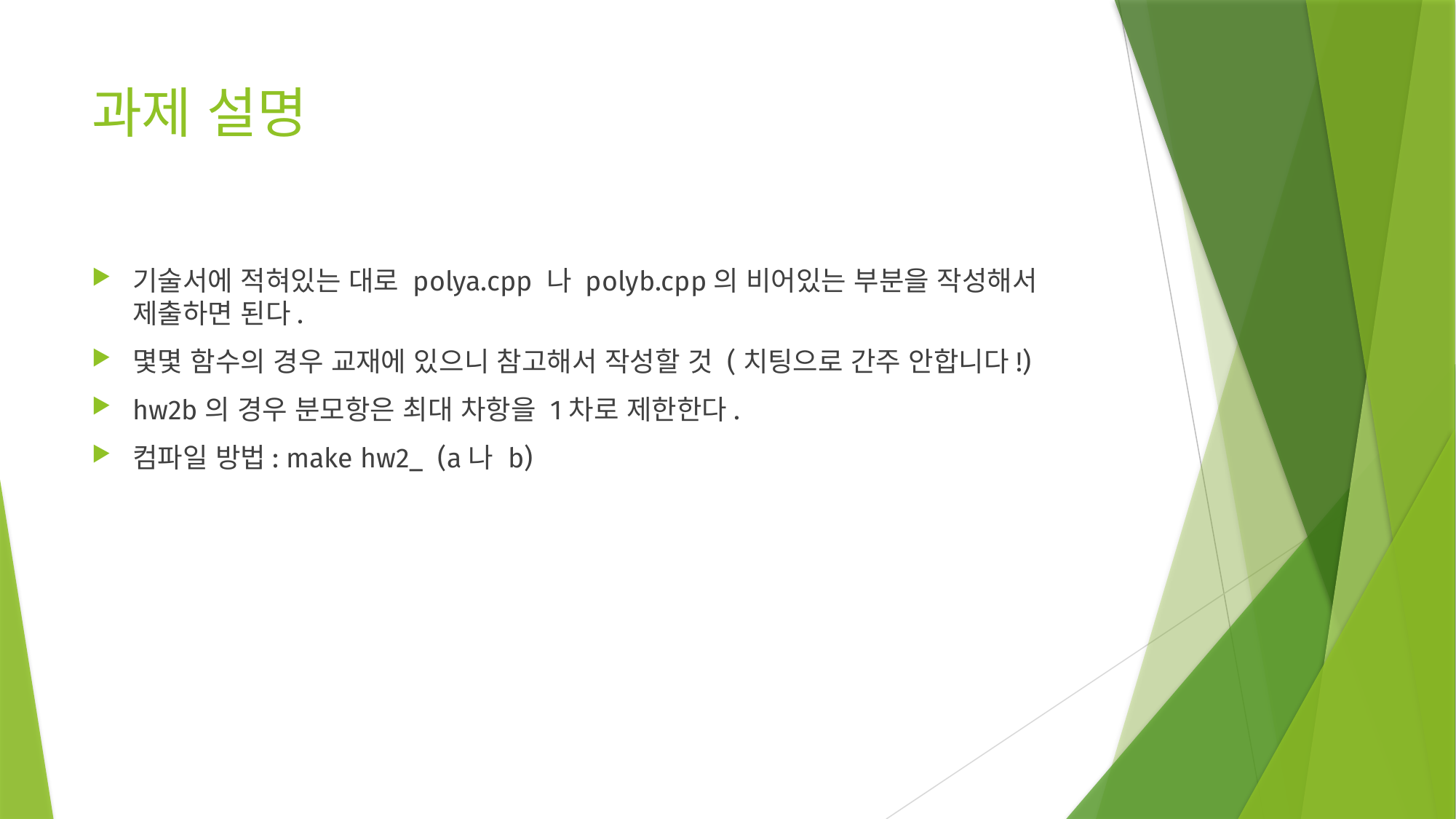

# 과제 설명
기술서에 적혀있는 대로 polya.cpp 나 polyb.cpp의 비어있는 부분을 작성해서 제출하면 된다.
몇몇 함수의 경우 교재에 있으니 참고해서 작성할 것 (치팅으로 간주 안합니다!)
hw2b의 경우 분모항은 최대 차항을 1차로 제한한다.
컴파일 방법: make hw2_  (a나 b)